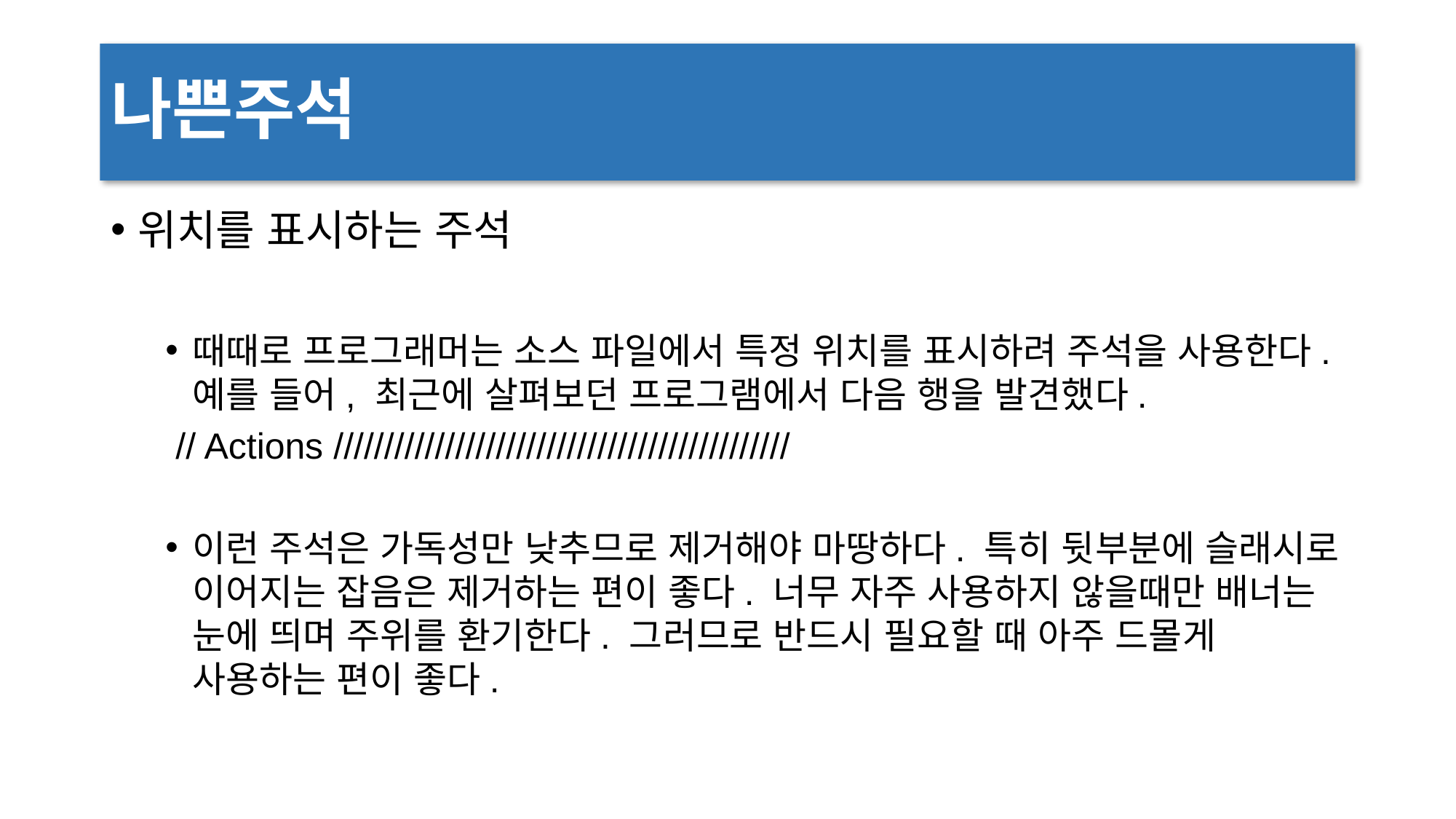

# 나쁜주석
위치를 표시하는 주석

때때로 프로그래머는 소스 파일에서 특정 위치를 표시하려 주석을 사용한다. 예를 들어, 최근에 살펴보던 프로그램에서 다음 행을 발견했다.
 // Actions /////////////////////////////////////////////

이런 주석은 가독성만 낮추므로 제거해야 마땅하다. 특히 뒷부분에 슬래시로 이어지는 잡음은 제거하는 편이 좋다. 너무 자주 사용하지 않을때만 배너는 눈에 띄며 주위를 환기한다. 그러므로 반드시 필요할 때 아주 드몰게 사용하는 편이 좋다.